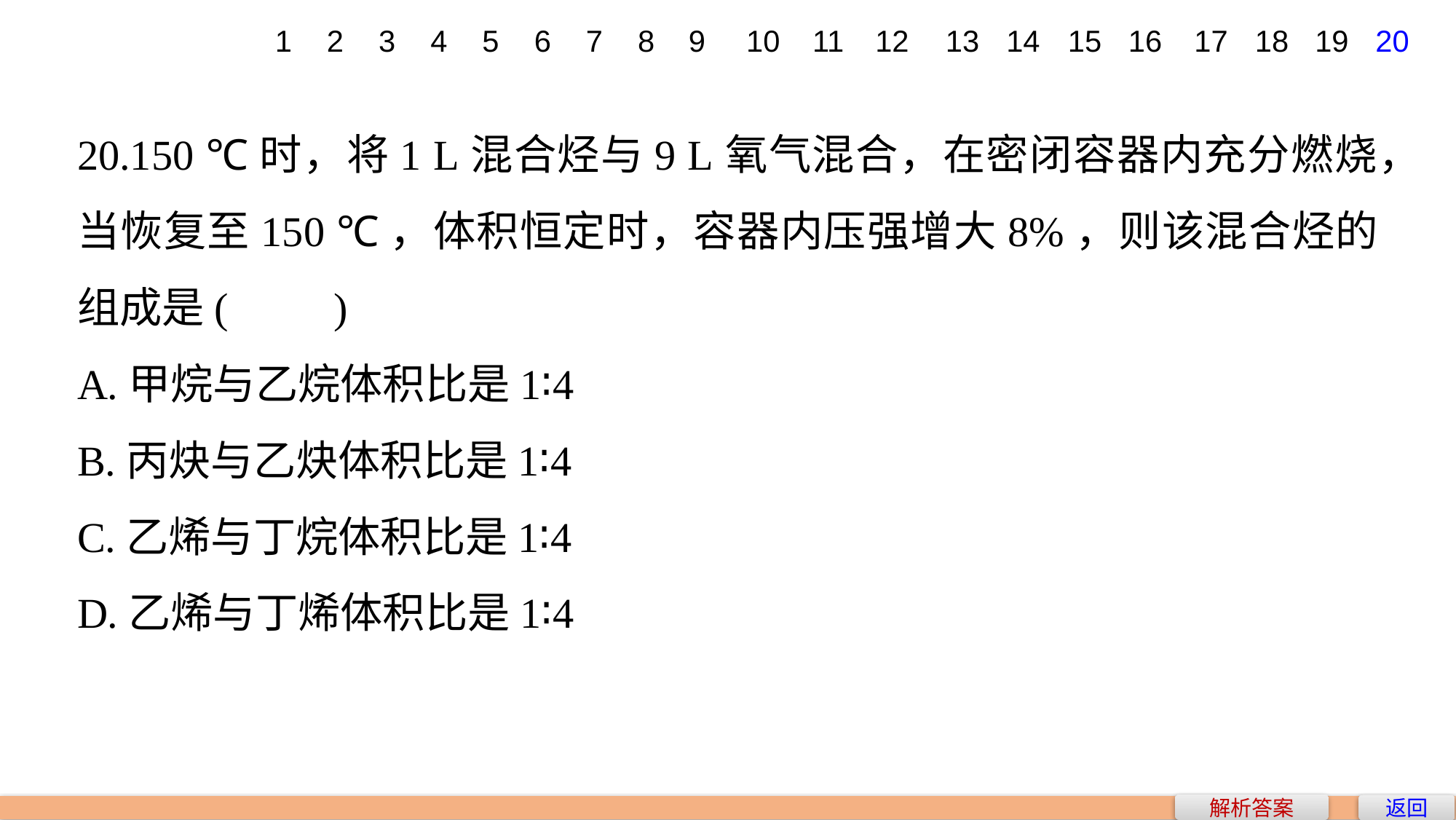

1
2
3
4
5
6
7
8
9
10
11
12
13
14
15
16
17
18
19
20
20.150 ℃时，将1 L混合烃与9 L氧气混合，在密闭容器内充分燃烧，当恢复至150 ℃，体积恒定时，容器内压强增大8%，则该混合烃的组成是(　　)
A.甲烷与乙烷体积比是1∶4
B.丙炔与乙炔体积比是1∶4
C.乙烯与丁烷体积比是1∶4
D.乙烯与丁烯体积比是1∶4
解析答案
返回